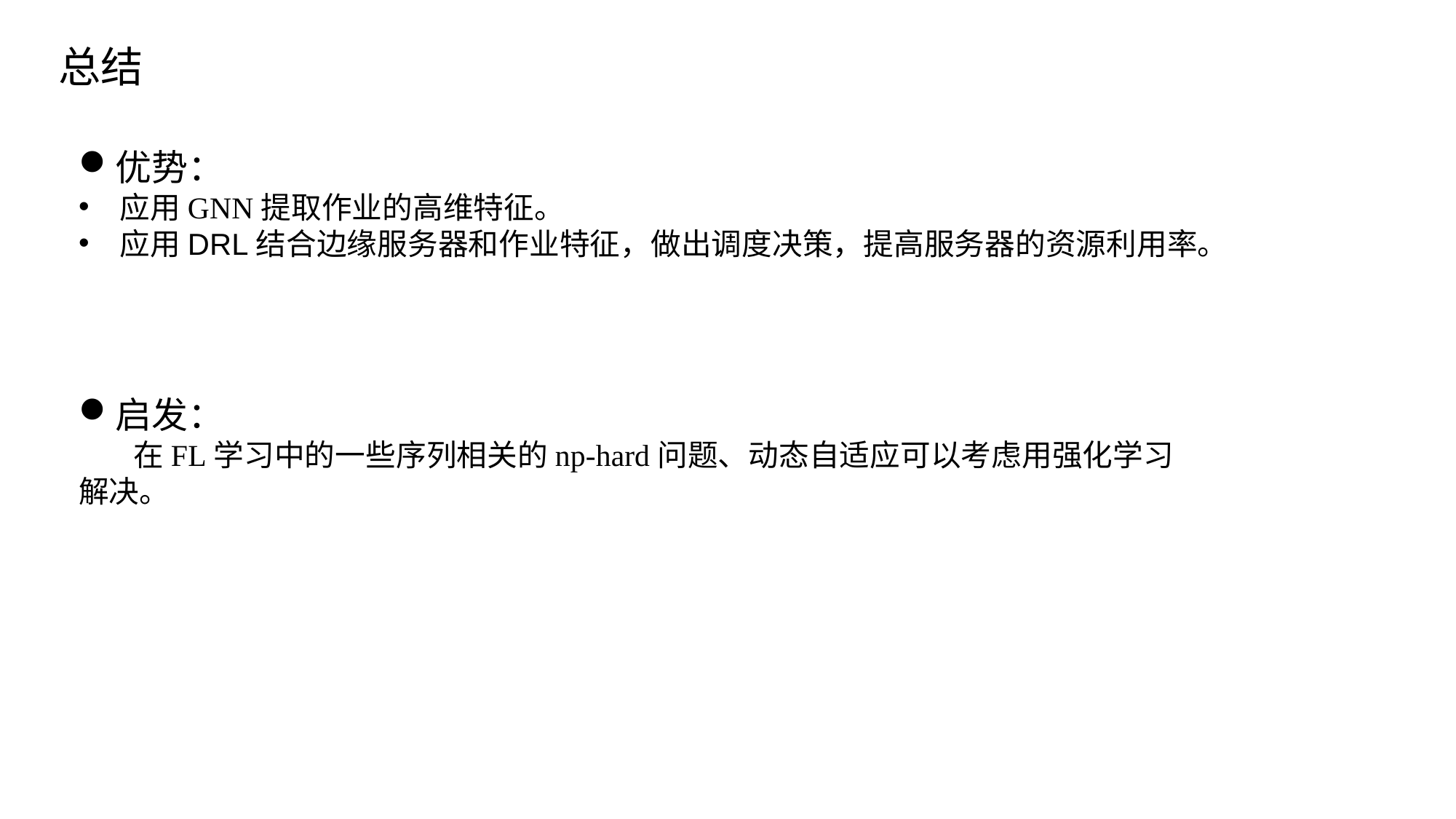

总结
优势：
应用GNN提取作业的高维特征。
应用DRL结合边缘服务器和作业特征，做出调度决策，提高服务器的资源利用率。

启发：
在FL学习中的一些序列相关的np-hard问题、动态自适应可以考虑用强化学习解决。